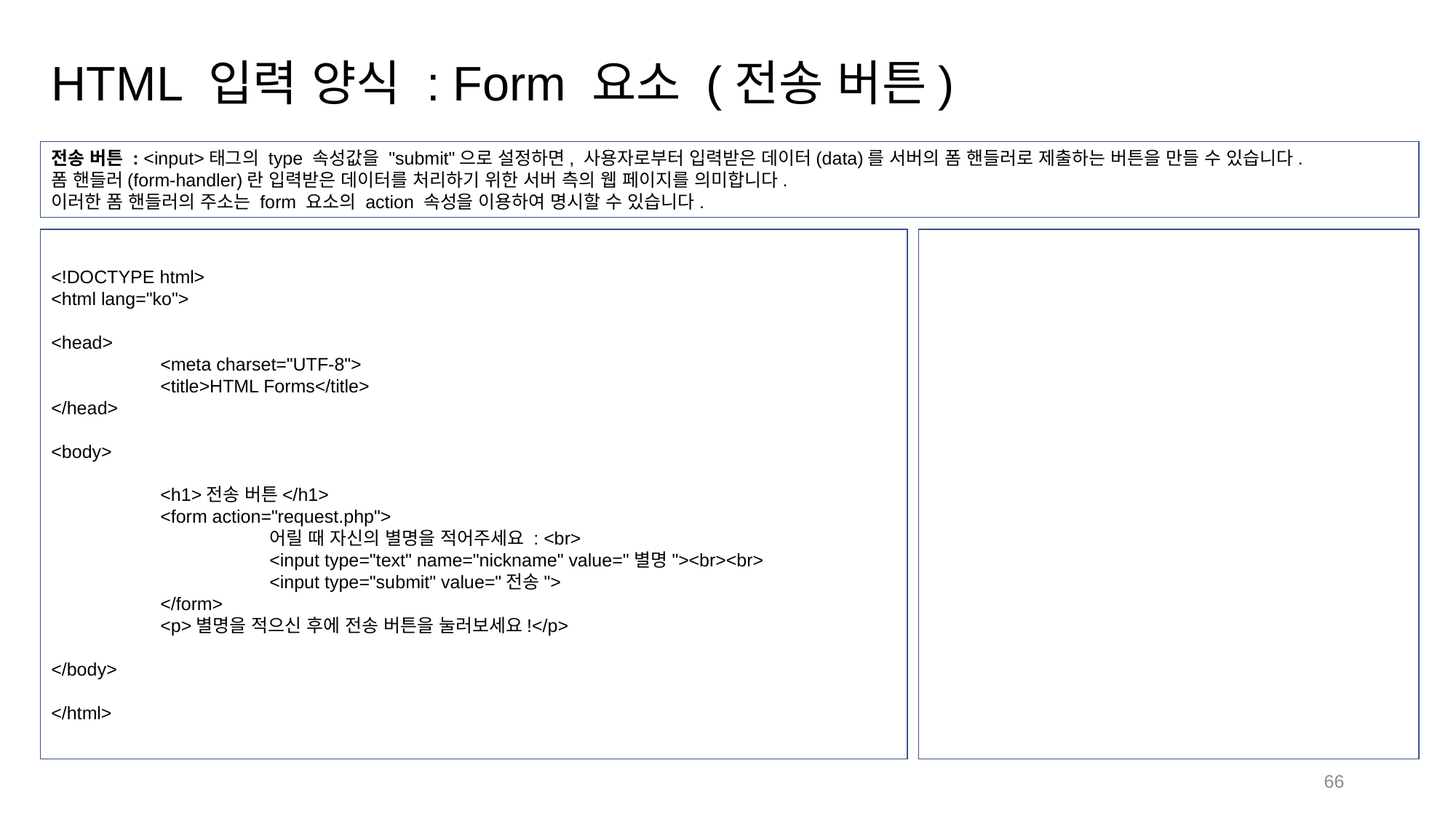

# HTML 입력 양식 : Form 요소 (전송 버튼)
전송 버튼 : <input>태그의 type 속성값을 "submit"으로 설정하면, 사용자로부터 입력받은 데이터(data)를 서버의 폼 핸들러로 제출하는 버튼을 만들 수 있습니다.
폼 핸들러(form-handler)란 입력받은 데이터를 처리하기 위한 서버 측의 웹 페이지를 의미합니다.
이러한 폼 핸들러의 주소는 form 요소의 action 속성을 이용하여 명시할 수 있습니다.
<!DOCTYPE html>
<html lang="ko">

<head>
	<meta charset="UTF-8">
	<title>HTML Forms</title>
</head>

<body>

	<h1>전송 버튼</h1>
	<form action="request.php">
		어릴 때 자신의 별명을 적어주세요 : <br>
		<input type="text" name="nickname" value="별명"><br><br>
		<input type="submit" value="전송">
	</form>
	<p>별명을 적으신 후에 전송 버튼을 눌러보세요!</p>

</body>

</html>

66